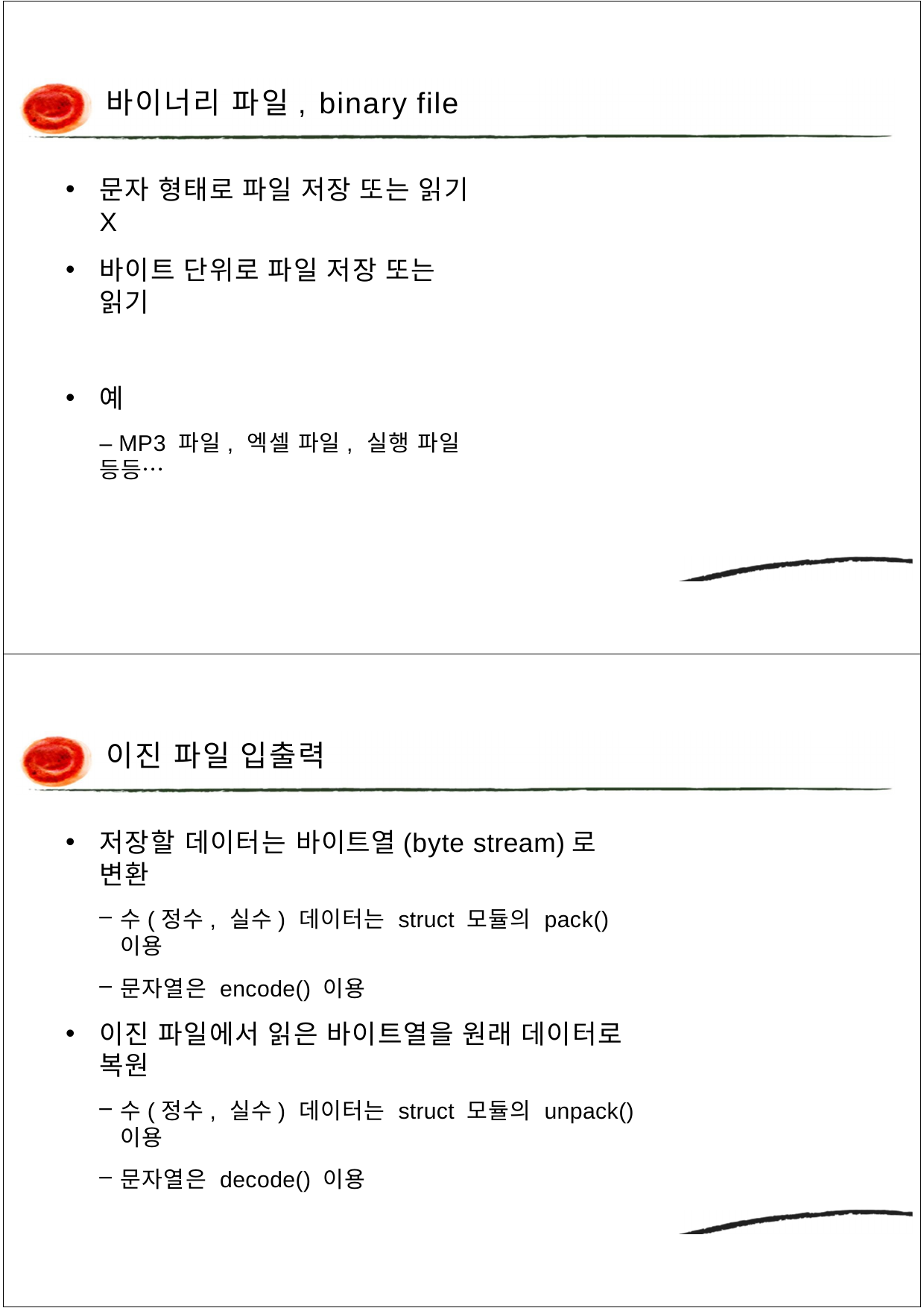

바이너리 파일, binary file

문자 형태로 파일 저장 또는 읽기 X
바이트 단위로 파일 저장 또는 읽기

예
– MP3 파일, 엑셀 파일, 실행 파일 등등…

이진 파일 입출력

저장할 데이터는 바이트열(byte stream)로 변환
수(정수, 실수) 데이터는 struct 모듈의 pack() 이용
문자열은 encode() 이용
이진 파일에서 읽은 바이트열을 원래 데이터로 복원
수(정수, 실수) 데이터는 struct 모듈의 unpack() 이용
문자열은 decode() 이용